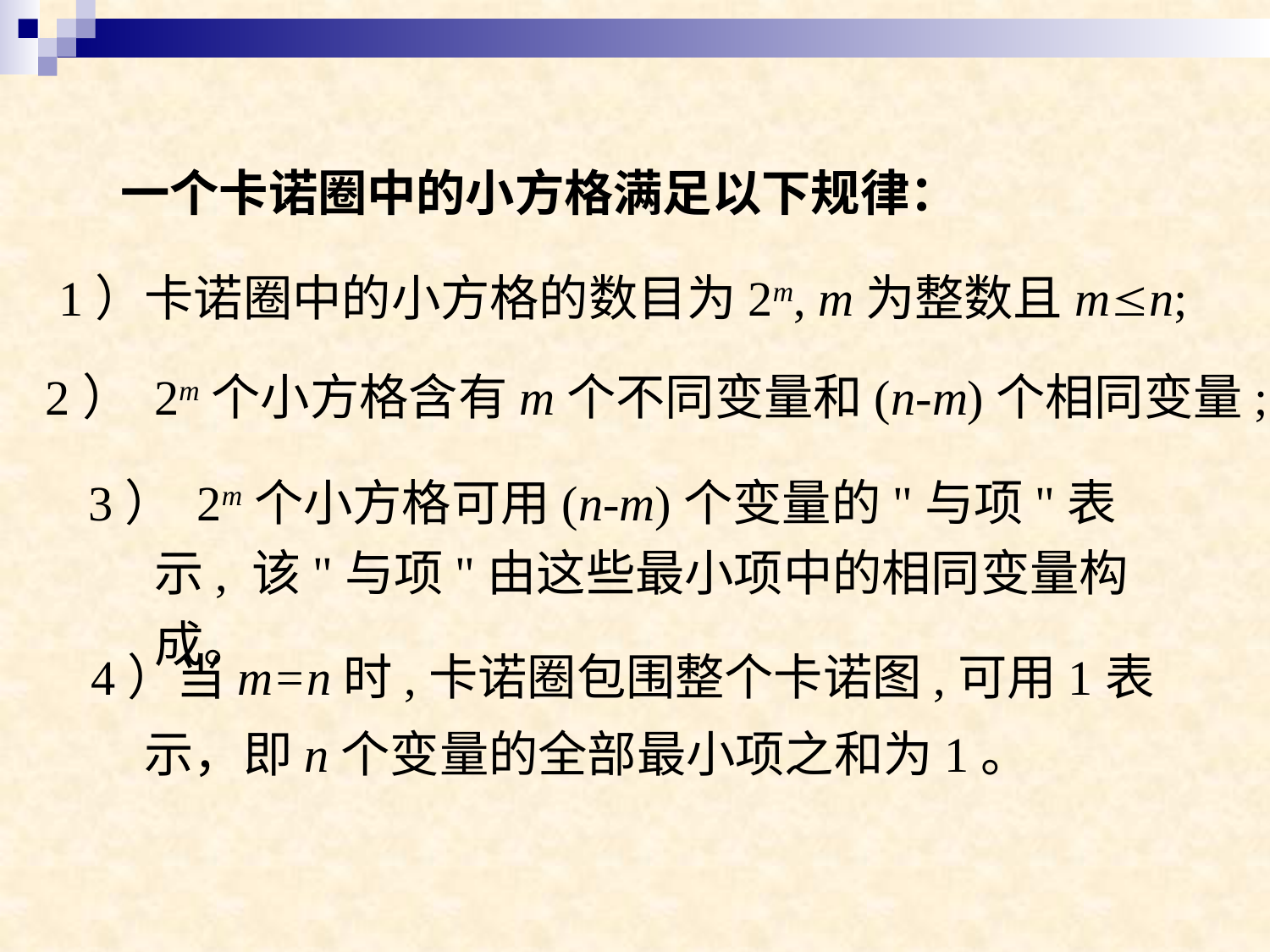

一个卡诺圈中的小方格满足以下规律：
1）卡诺圈中的小方格的数目为2m, m为整数且m≤n;
2） 2m个小方格含有m个不同变量和(n-m)个相同变量;
3） 2m个小方格可用(n-m)个变量的"与项"表示, 该"与项"由这些最小项中的相同变量构成。
4）当m=n时,卡诺圈包围整个卡诺图,可用1表示，即n个变量的全部最小项之和为1。